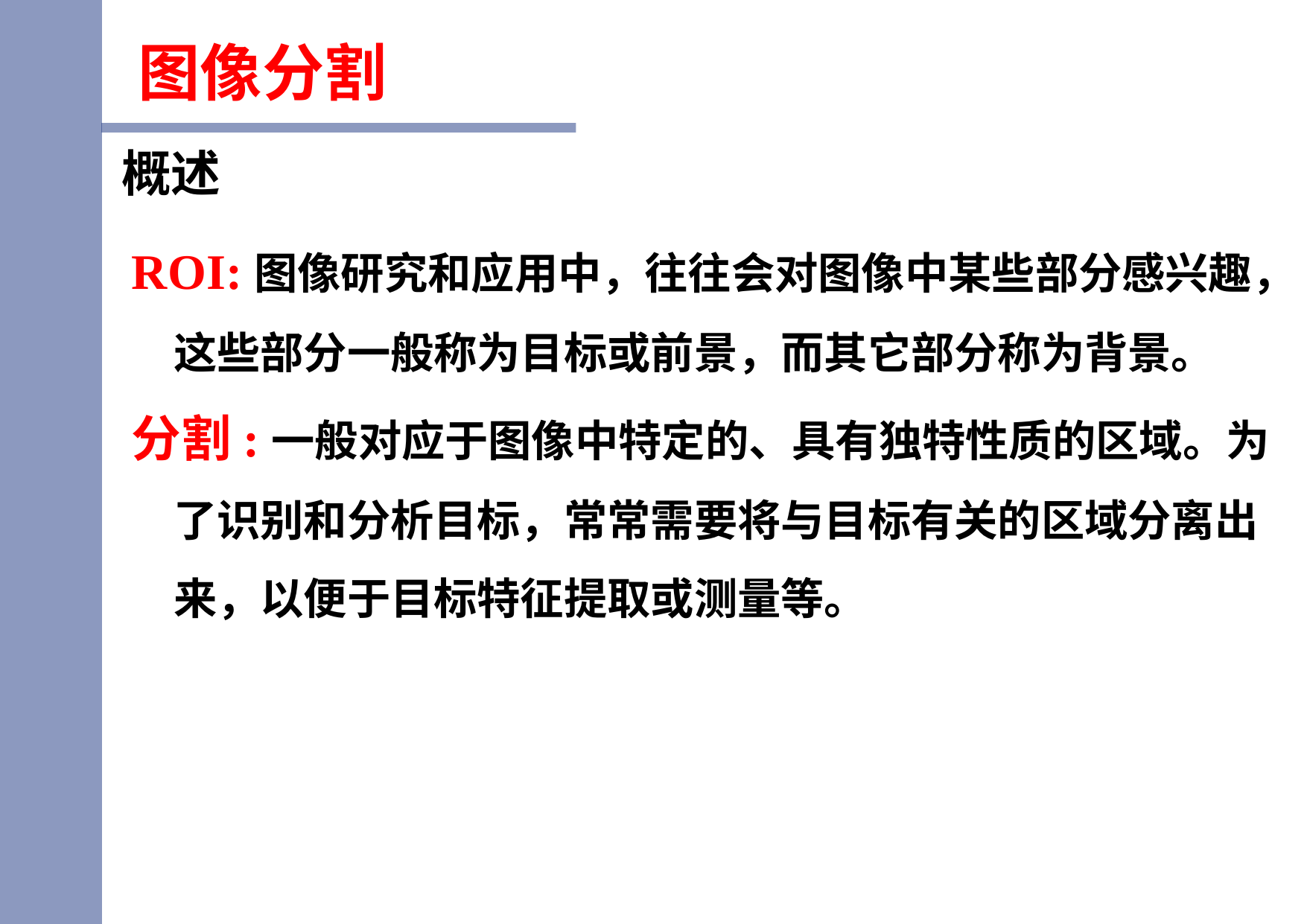

图像分割
概述
ROI:图像研究和应用中，往往会对图像中某些部分感兴趣，这些部分一般称为目标或前景，而其它部分称为背景。
分割:一般对应于图像中特定的、具有独特性质的区域。为了识别和分析目标，常常需要将与目标有关的区域分离出来，以便于目标特征提取或测量等。